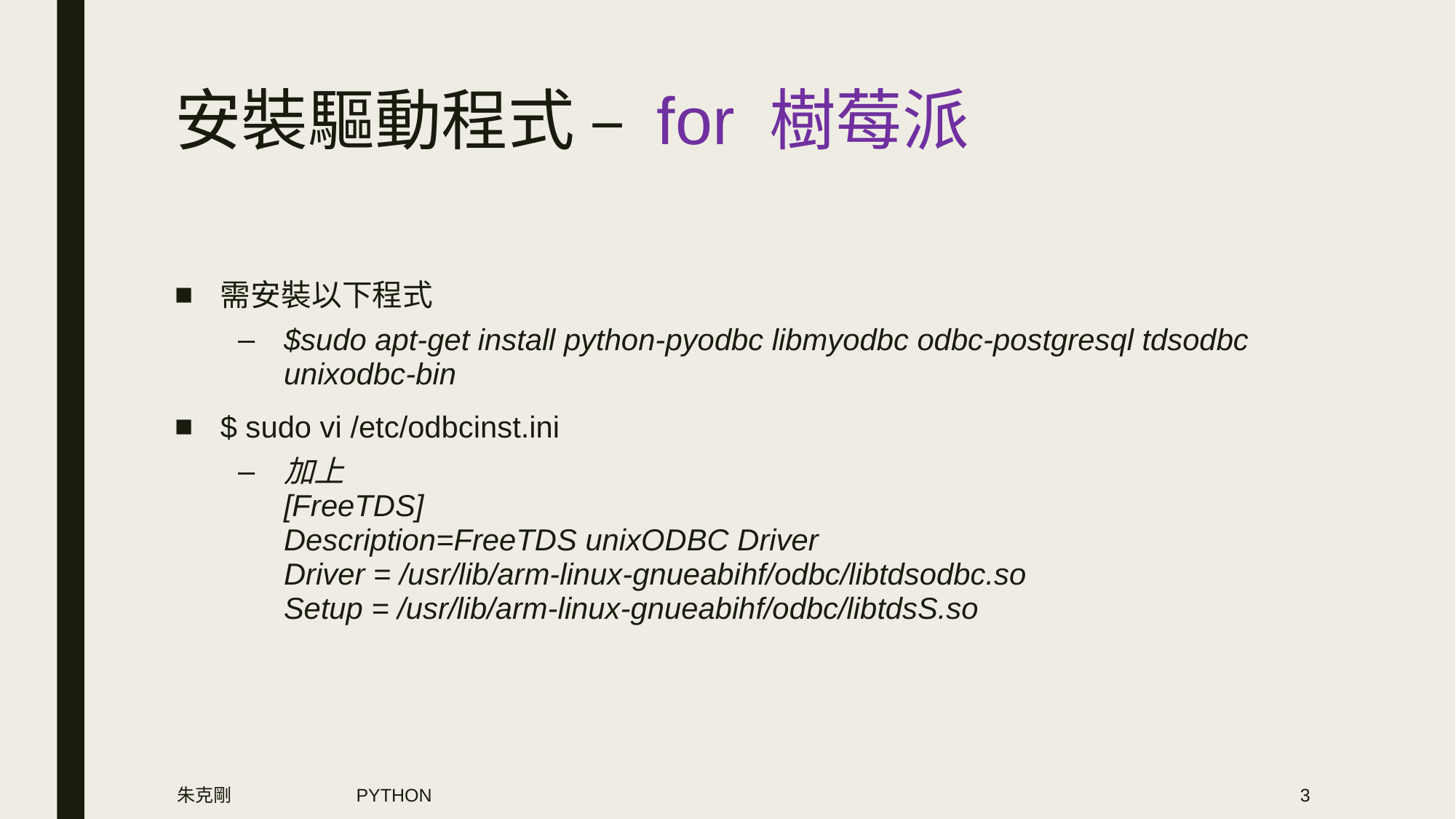

# 安裝驅動程式 – for 樹莓派
需安裝以下程式
$sudo apt-get install python-pyodbc libmyodbc odbc-postgresql tdsodbc unixodbc-bin
$ sudo vi /etc/odbcinst.ini
加上
[FreeTDS]
Description=FreeTDS unixODBC Driver
Driver = /usr/lib/arm-linux-gnueabihf/odbc/libtdsodbc.so
Setup = /usr/lib/arm-linux-gnueabihf/odbc/libtdsS.so

朱克剛
PYTHON
3